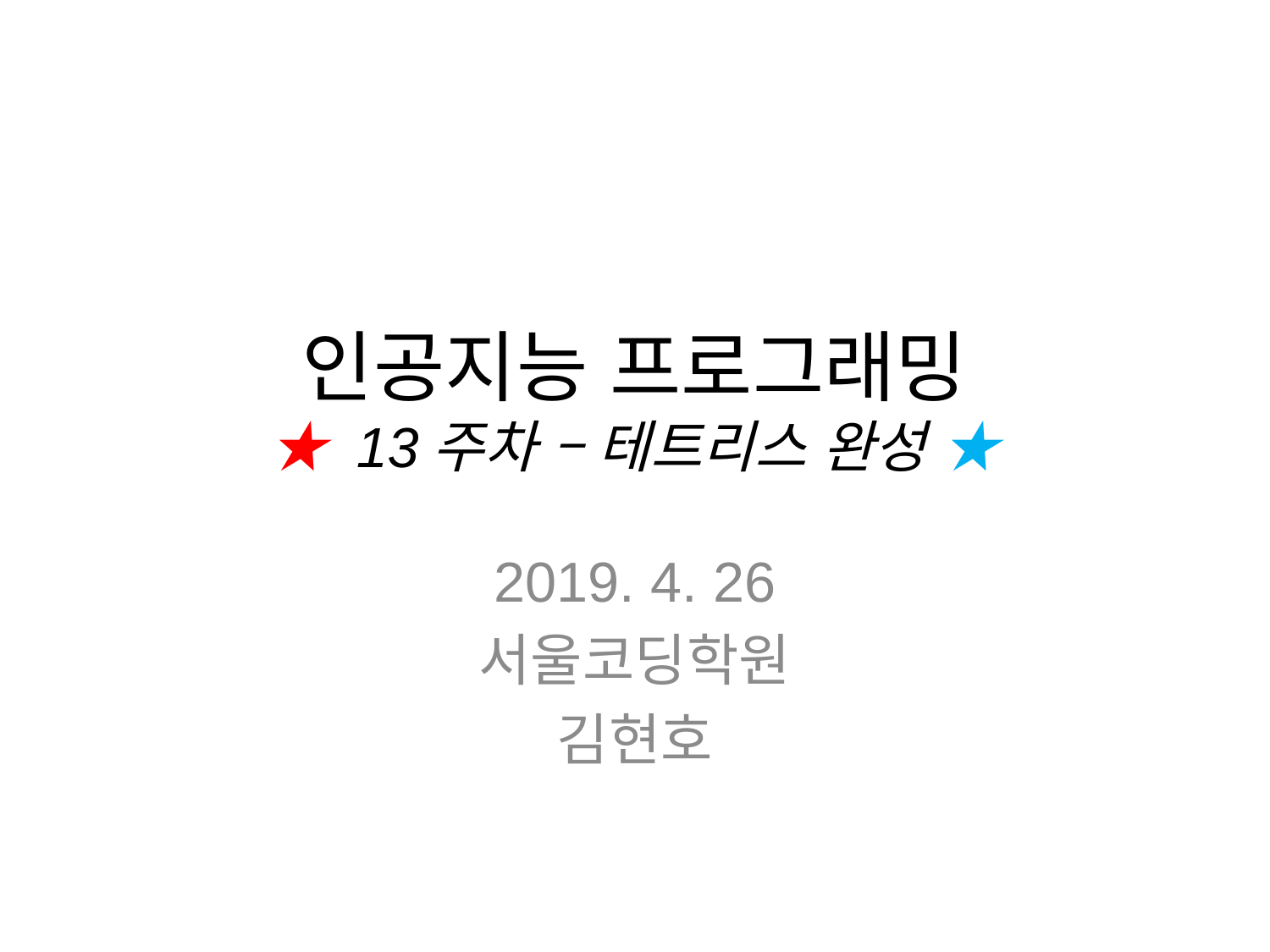

# 인공지능 프로그래밍 ★ 13주차 – 테트리스 완성 ★
2019. 4. 26
서울코딩학원
김현호